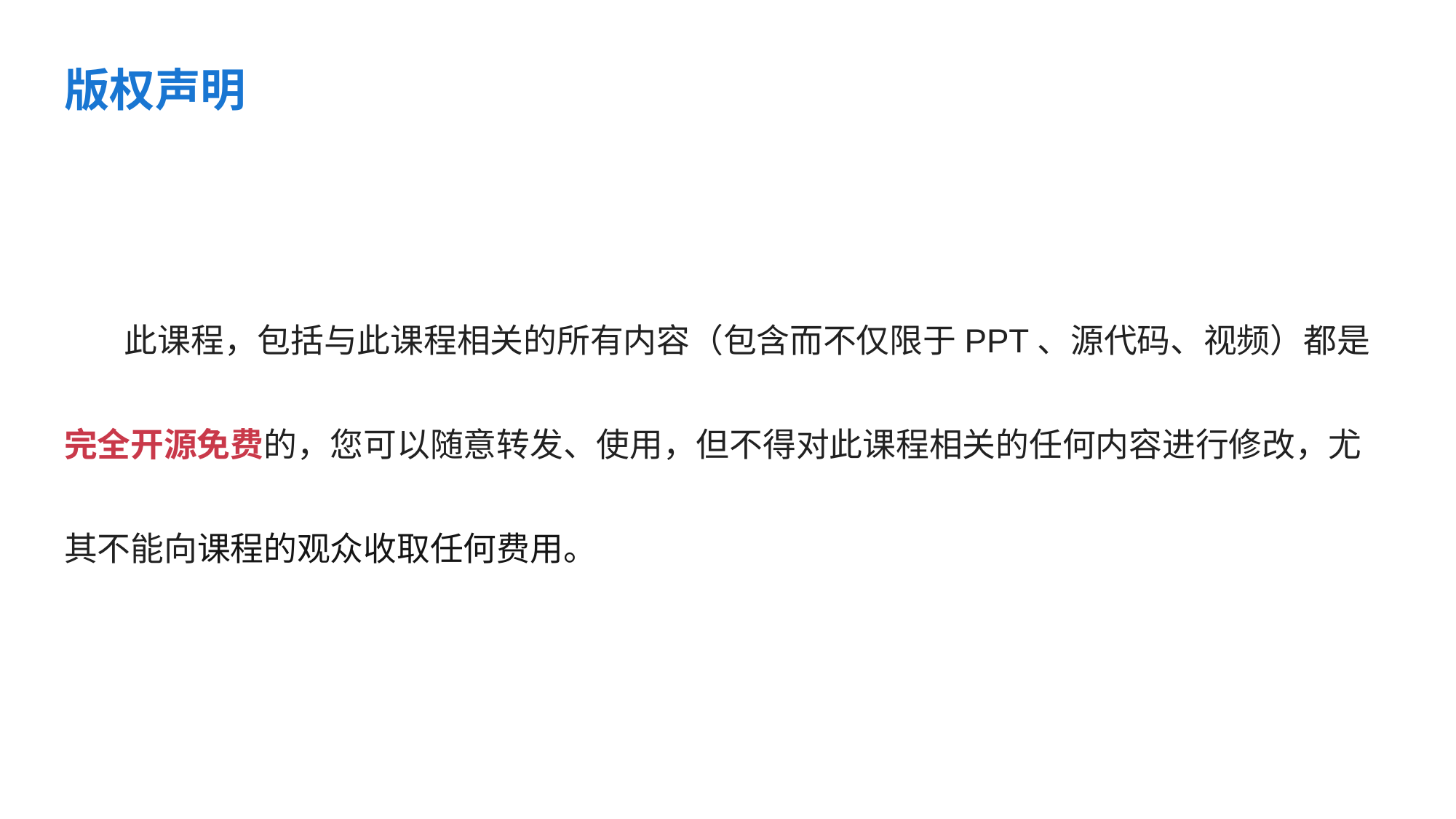

# 版权声明
       此课程，包括与此课程相关的所有内容（包含而不仅限于PPT、源代码、视频）都是完全开源免费的，您可以随意转发、使用，但不得对此课程相关的任何内容进行修改，尤其不能向课程的观众收取任何费用。